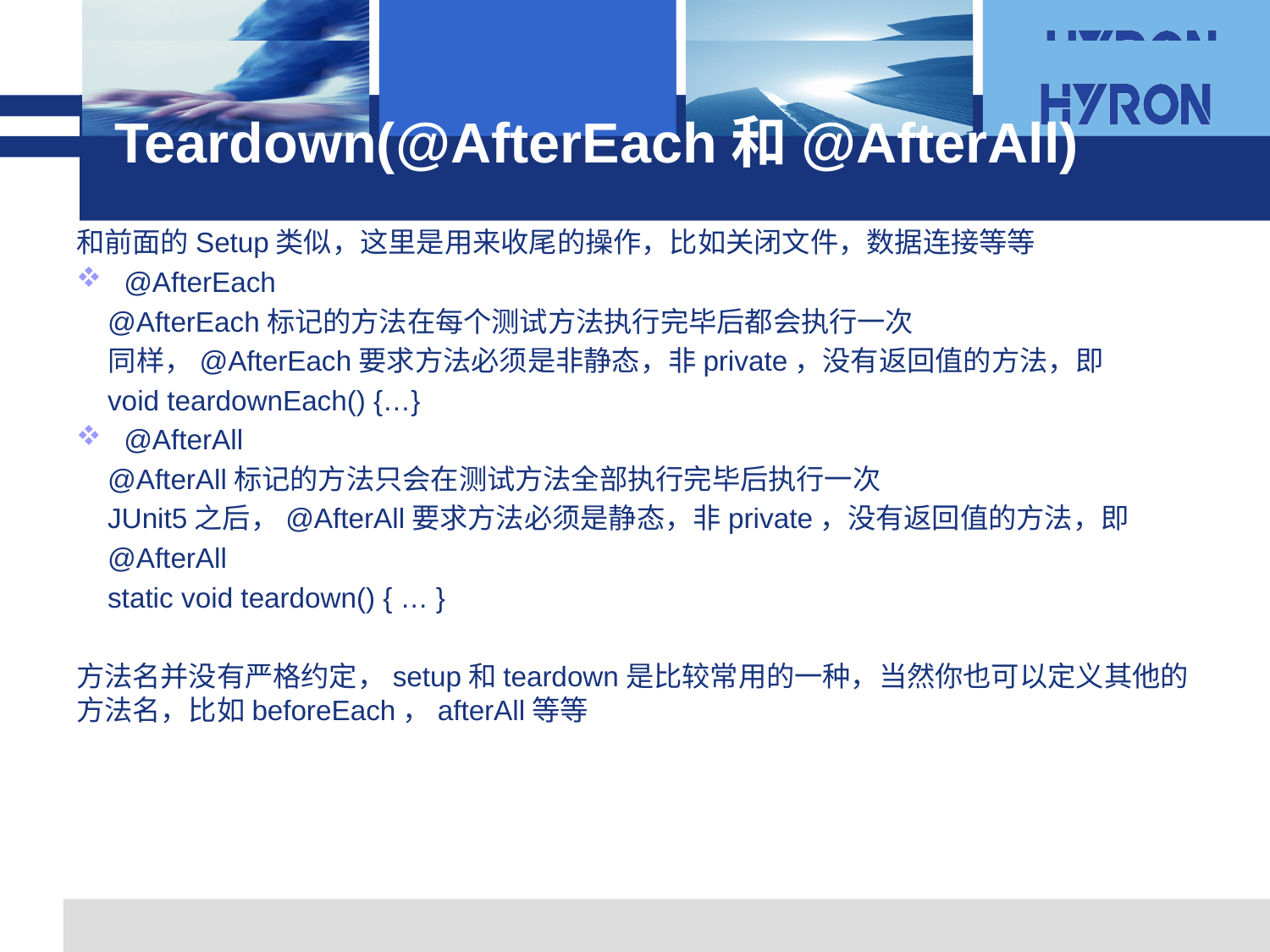

# Teardown(@AfterEach和@AfterAll)
和前面的Setup类似，这里是用来收尾的操作，比如关闭文件，数据连接等等
@AfterEach
    @AfterEach标记的方法在每个测试方法执行完毕后都会执行一次
    同样，@AfterEach要求方法必须是非静态，非private，没有返回值的方法，即
    void teardownEach() {…}
@AfterAll
    @AfterAll标记的方法只会在测试方法全部执行完毕后执行一次
    JUnit5之后，@AfterAll要求方法必须是静态，非private，没有返回值的方法，即
    @AfterAll
    static void teardown() { … }

方法名并没有严格约定，setup和teardown是比较常用的一种，当然你也可以定义其他的方法名，比如beforeEach，afterAll等等